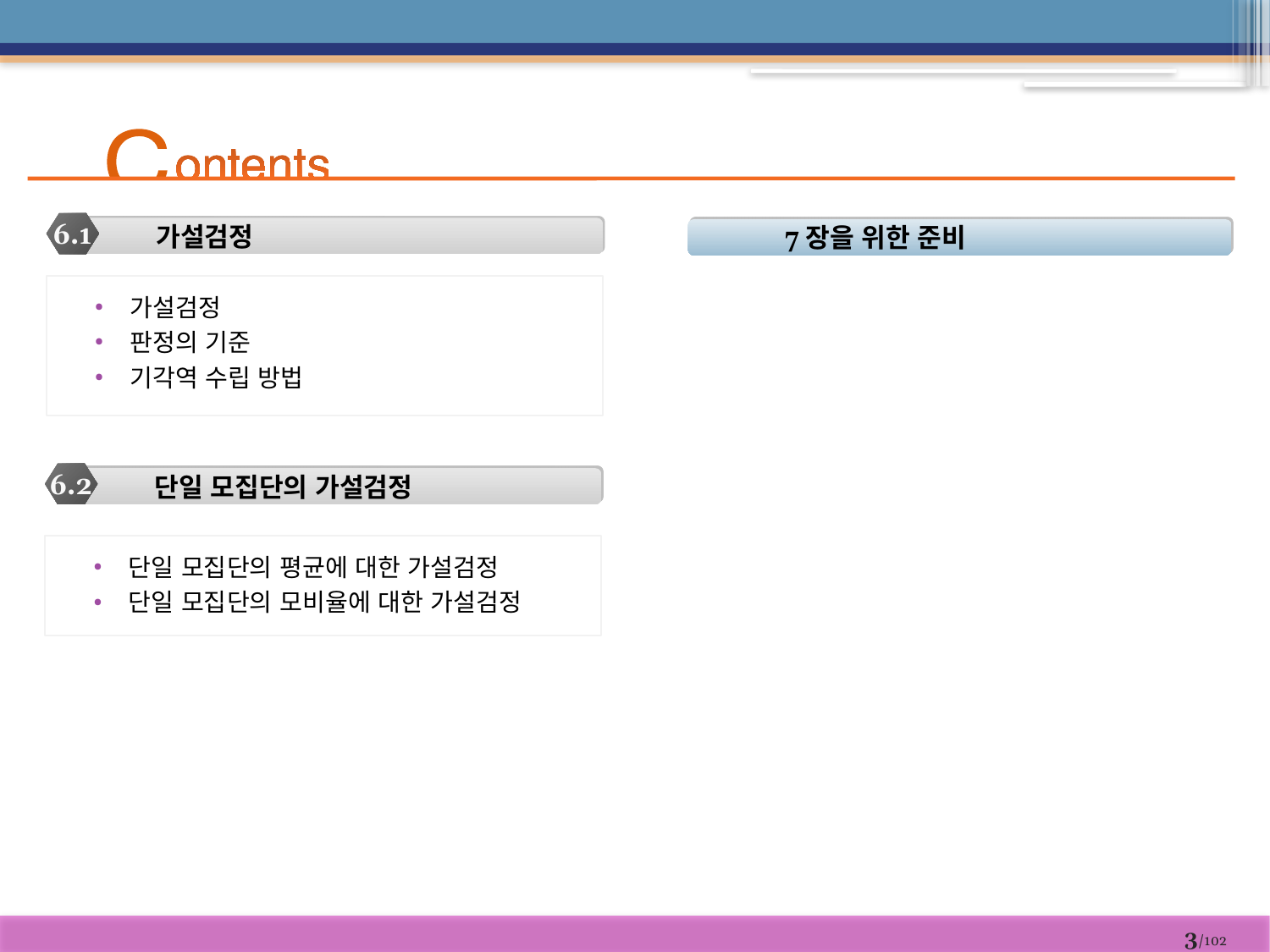

6.1
가설검정
7장을 위한 준비

가설검정
판정의 기준
기각역 수립 방법

6.2
단일 모집단의 가설검정
단일 모집단의 평균에 대한 가설검정
단일 모집단의 모비율에 대한 가설검정